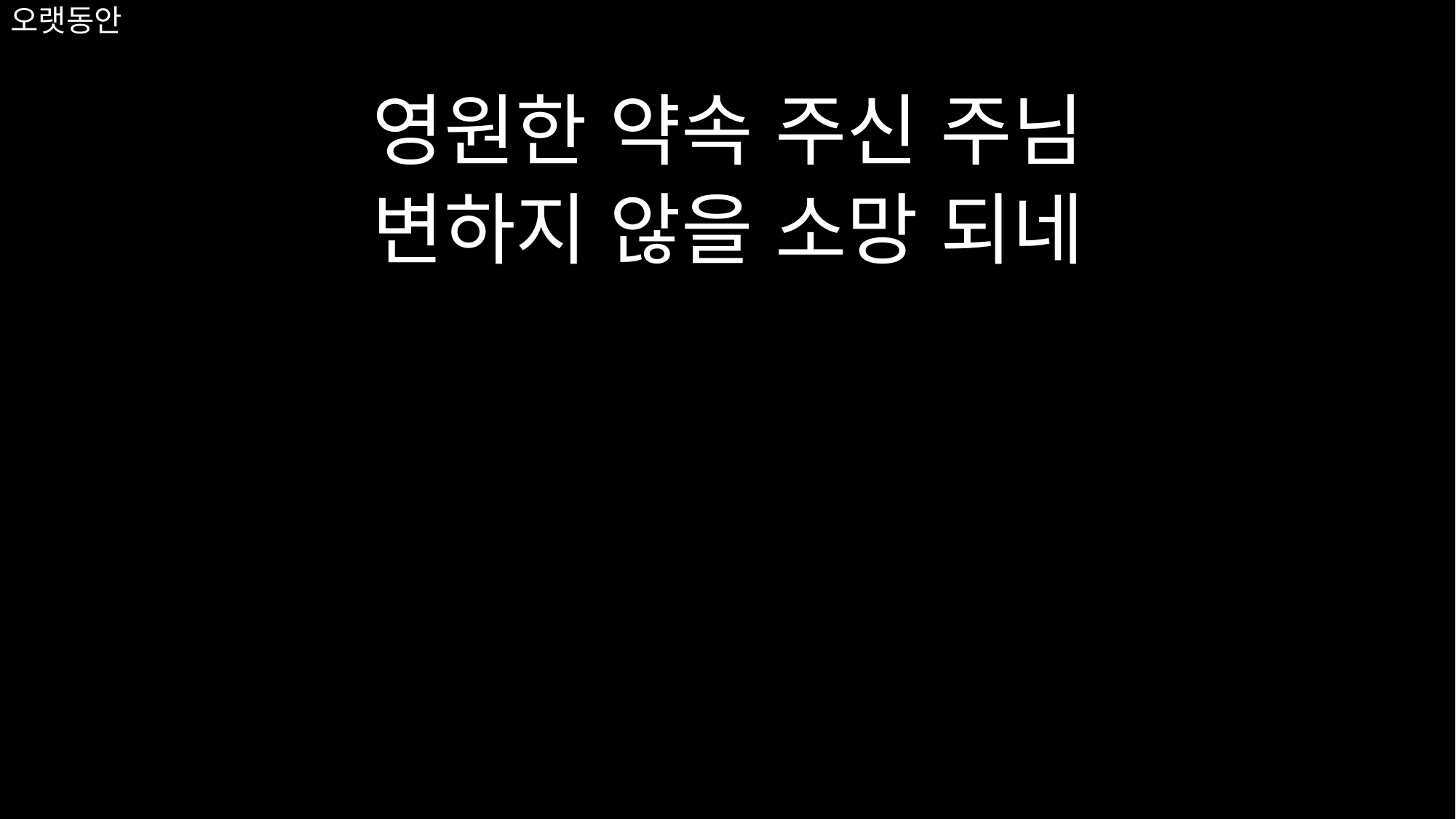

영원한 약속 주신 주님
변하지 않을 소망 되네

# 오랫동안